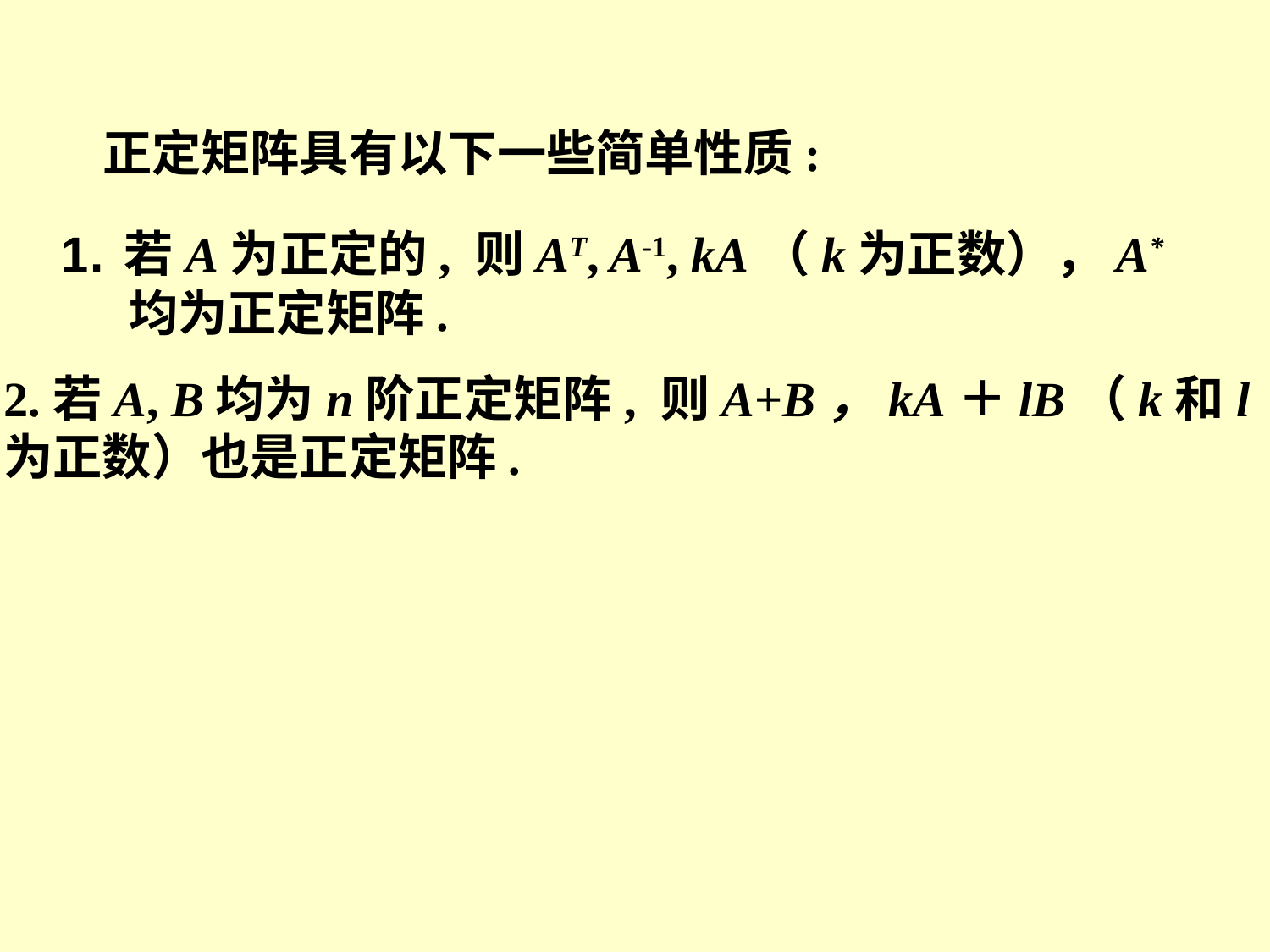

正定矩阵具有以下一些简单性质:
若A为正定的, 则AT, A-1, kA（k为正数），A*
     均为正定矩阵.
2.若A, B均为n阶正定矩阵, 则A+B，kA＋lB（k和l
为正数）也是正定矩阵.